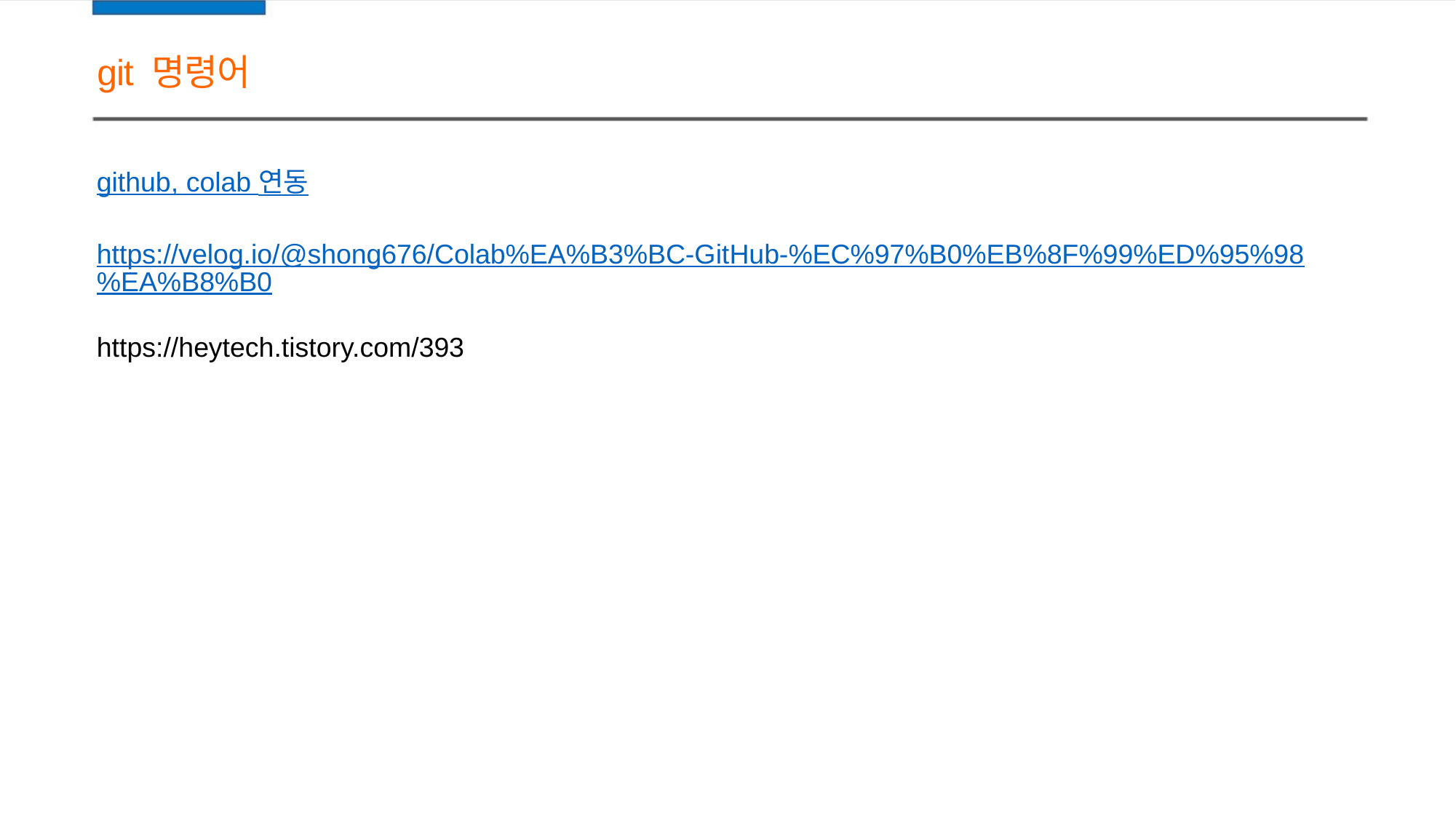

git 명령어
github, colab 연동

https://velog.io/@shong676/Colab%EA%B3%BC-GitHub-%EC%97%B0%EB%8F%99%ED%95%98%EA%B8%B0

https://heytech.tistory.com/393